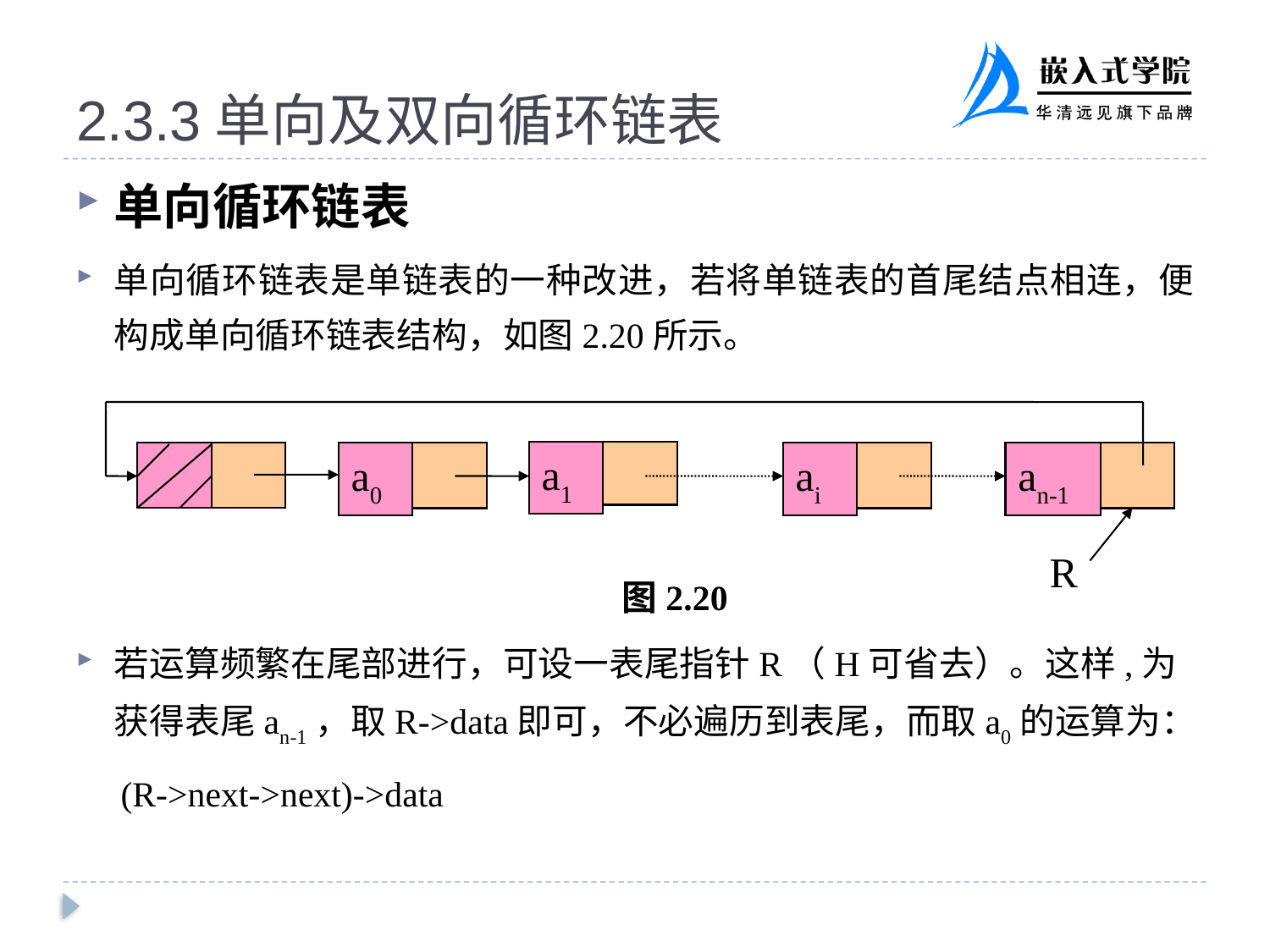

# 2.3.3单向及双向循环链表
单向循环链表
单向循环链表是单链表的一种改进，若将单链表的首尾结点相连，便构成单向循环链表结构，如图2.20所示。

					图2.20
若运算频繁在尾部进行，可设一表尾指针R（H可省去）。这样,为获得表尾an-1，取R->data即可，不必遍历到表尾，而取a0的运算为：
     (R->next->next)->data

a1

a0

ai

an-1

R
73